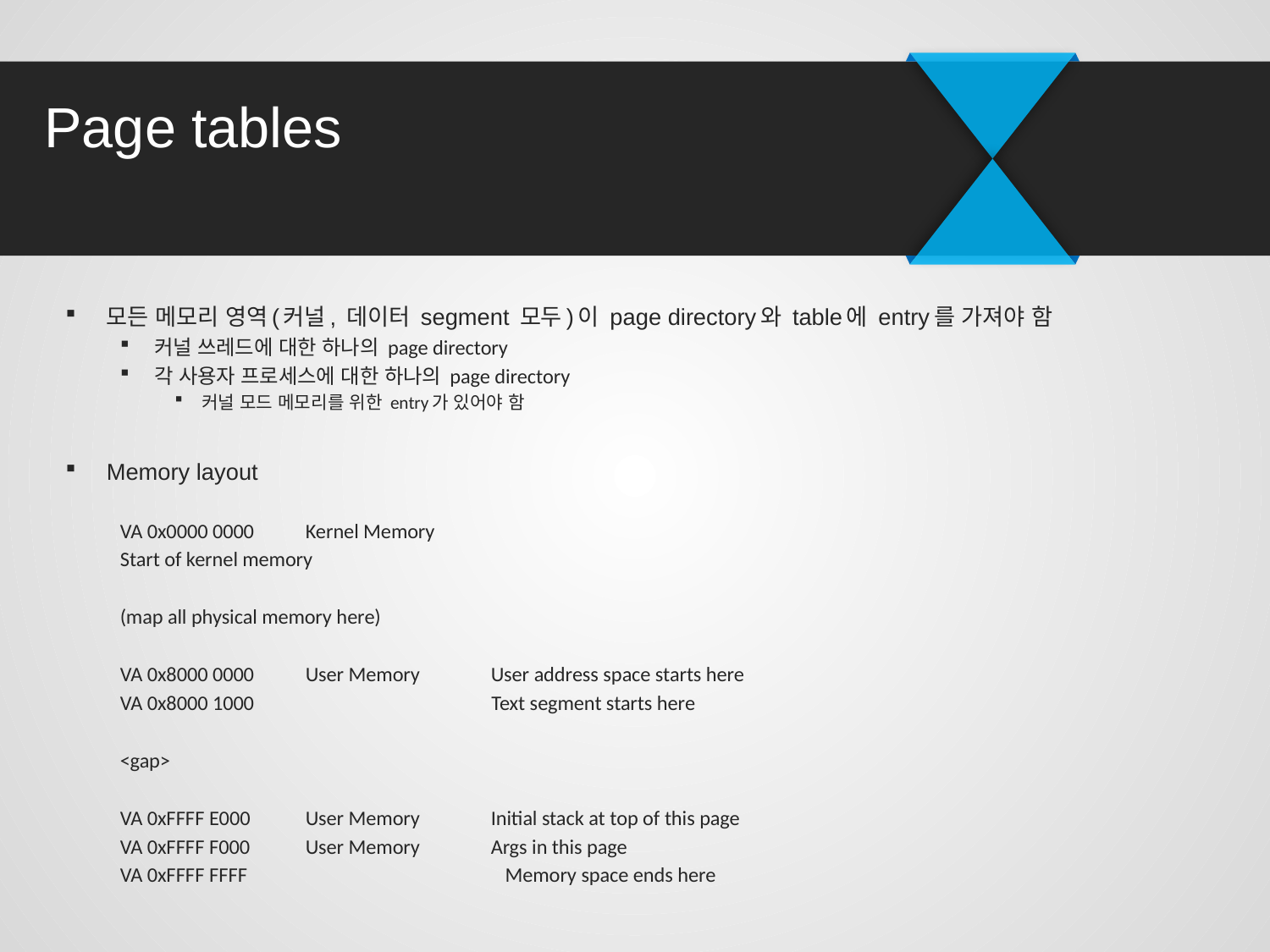

# Page tables

모든 메모리 영역(커널, 데이터 segment 모두)이 page directory와 table에 entry를 가져야 함
커널 쓰레드에 대한 하나의 page directory
각 사용자 프로세스에 대한 하나의 page directory
커널 모드 메모리를 위한 entry가 있어야 함

Memory layout

VA 0x0000 0000	Kernel Memory
Start of kernel memory

(map all physical memory here)

VA 0x8000 0000	User Memory	User address space starts here
VA 0x8000 1000                                                   Text segment starts here

<gap>

VA 0xFFFF E000	User Memory	Initial stack at top of this page
VA 0xFFFF F000	User Memory	Args in this page
VA 0xFFFF FFFF	 	                       Memory space ends here